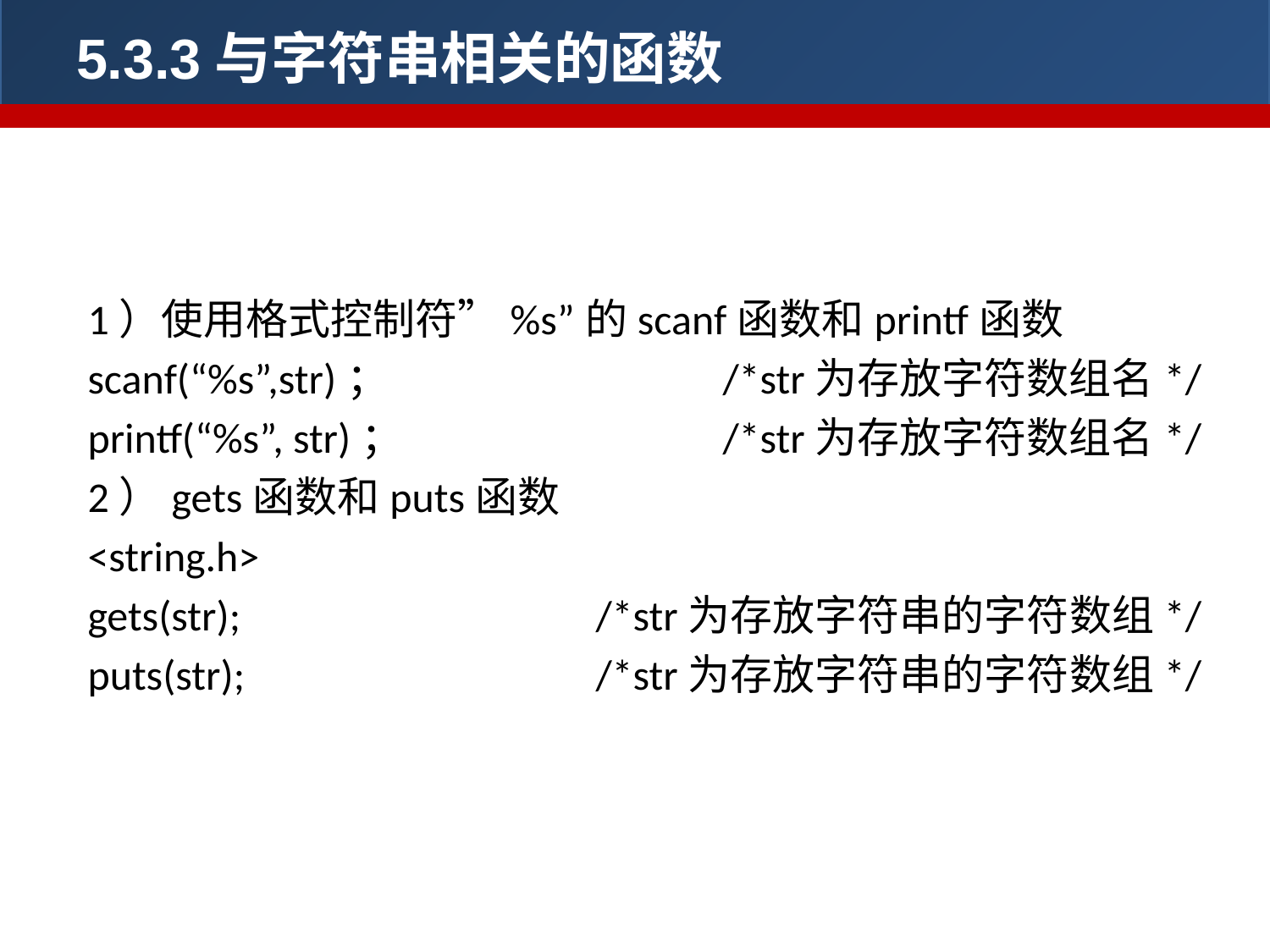

5.3.3与字符串相关的函数

1、字符串输入输出函数
1）使用格式控制符”%s”的scanf函数和printf函数
scanf(“%s”,str)；			/*str为存放字符数组名*/
printf(“%s”, str)；			/*str为存放字符数组名*/
2）gets函数和puts函数
<string.h>
gets(str);			/*str为存放字符串的字符数组*/
puts(str);			/*str为存放字符串的字符数组*/